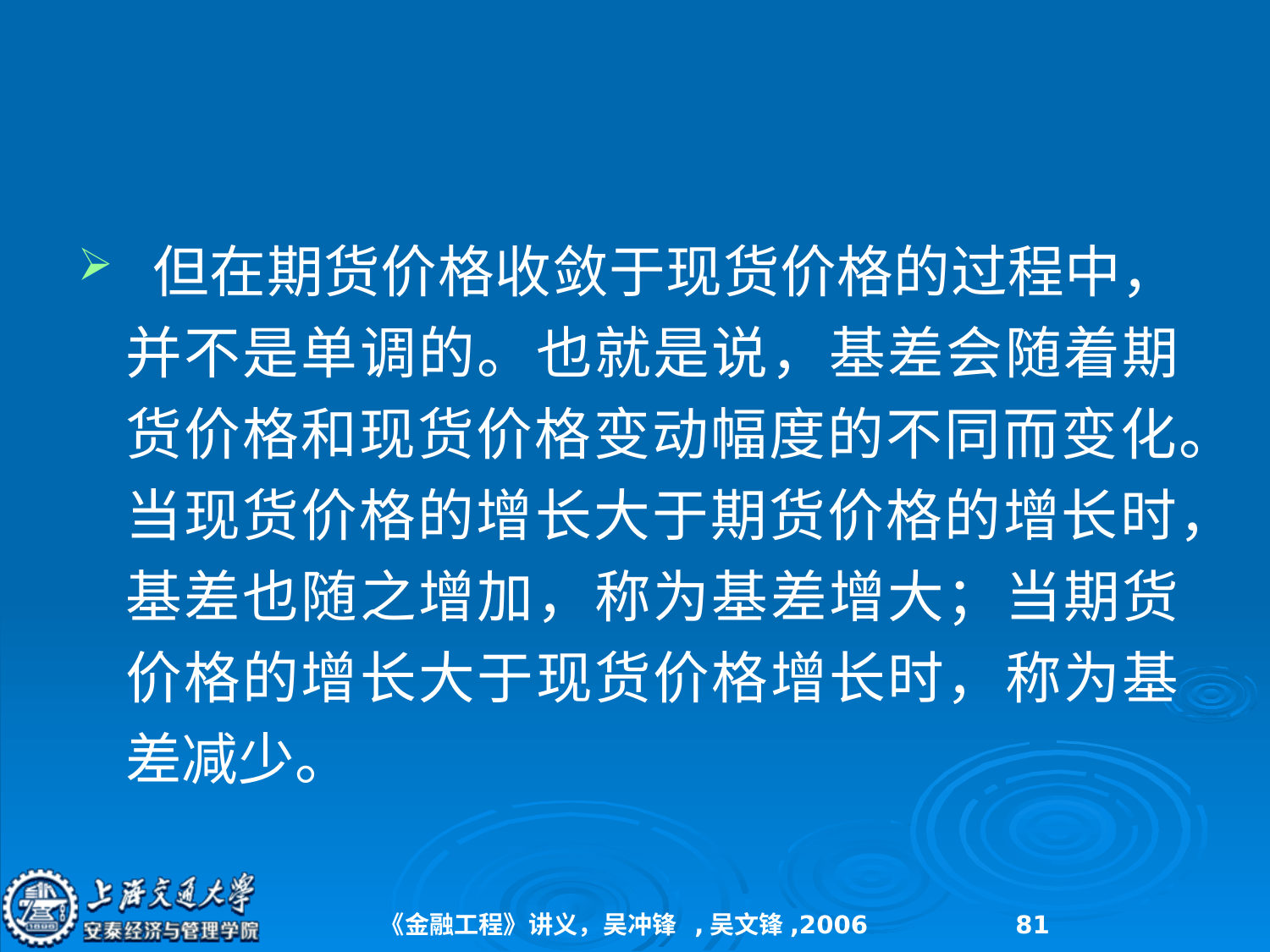

#
 但在期货价格收敛于现货价格的过程中，并不是单调的。也就是说，基差会随着期货价格和现货价格变动幅度的不同而变化。当现货价格的增长大于期货价格的增长时，基差也随之增加，称为基差增大；当期货价格的增长大于现货价格增长时，称为基差减少。